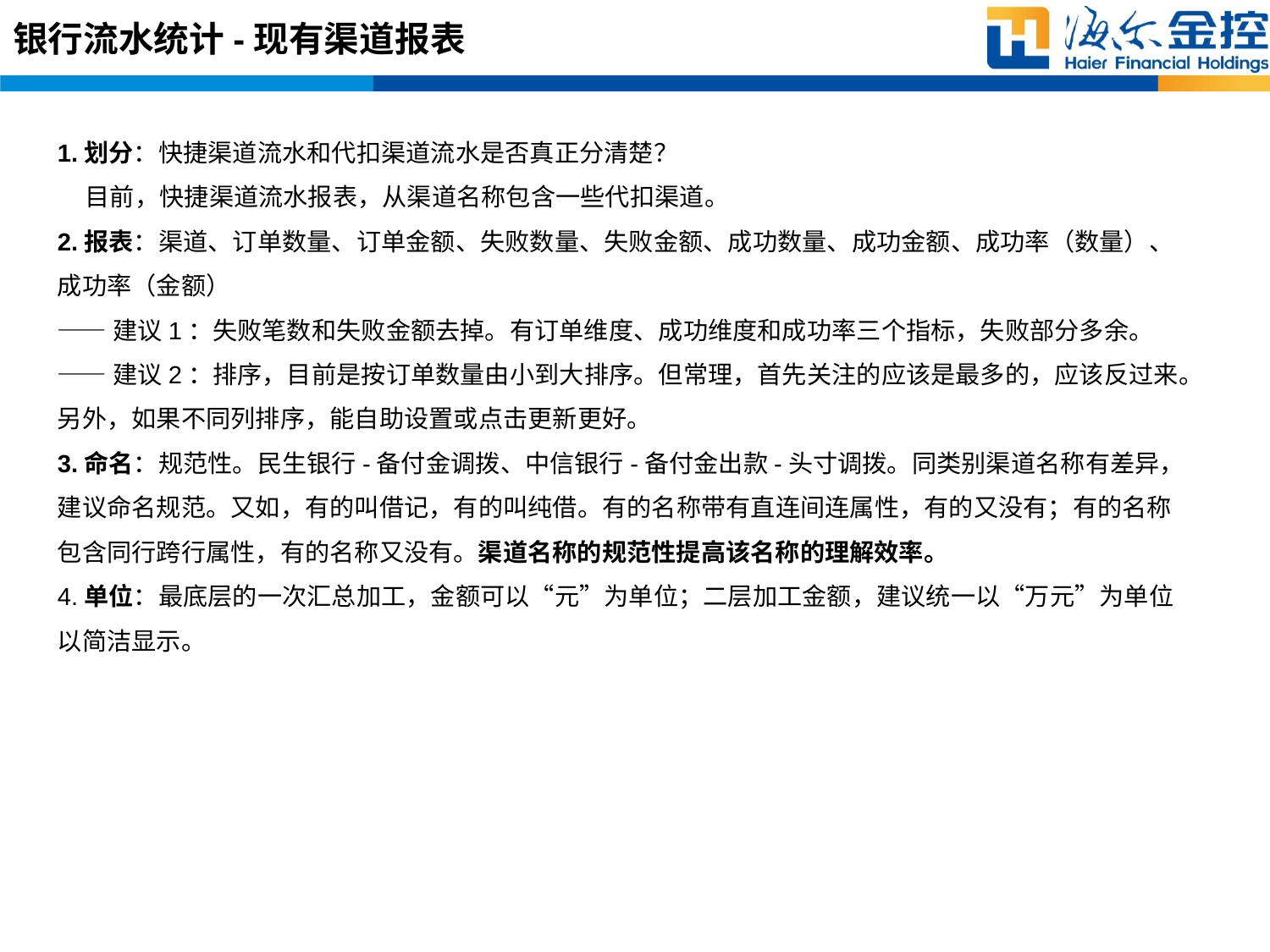

# 银行流水统计-现有渠道报表
1.划分：快捷渠道流水和代扣渠道流水是否真正分清楚？
    目前，快捷渠道流水报表，从渠道名称包含一些代扣渠道。
2.报表：渠道、订单数量、订单金额、失败数量、失败金额、成功数量、成功金额、成功率（数量）、成功率（金额）
——建议1：失败笔数和失败金额去掉。有订单维度、成功维度和成功率三个指标，失败部分多余。
——建议2：排序，目前是按订单数量由小到大排序。但常理，首先关注的应该是最多的，应该反过来。另外，如果不同列排序，能自助设置或点击更新更好。
3.命名：规范性。民生银行-备付金调拨、中信银行-备付金出款-头寸调拨。同类别渠道名称有差异，建议命名规范。又如，有的叫借记，有的叫纯借。有的名称带有直连间连属性，有的又没有；有的名称包含同行跨行属性，有的名称又没有。渠道名称的规范性提高该名称的理解效率。
4.单位：最底层的一次汇总加工，金额可以“元”为单位；二层加工金额，建议统一以“万元”为单位以简洁显示。